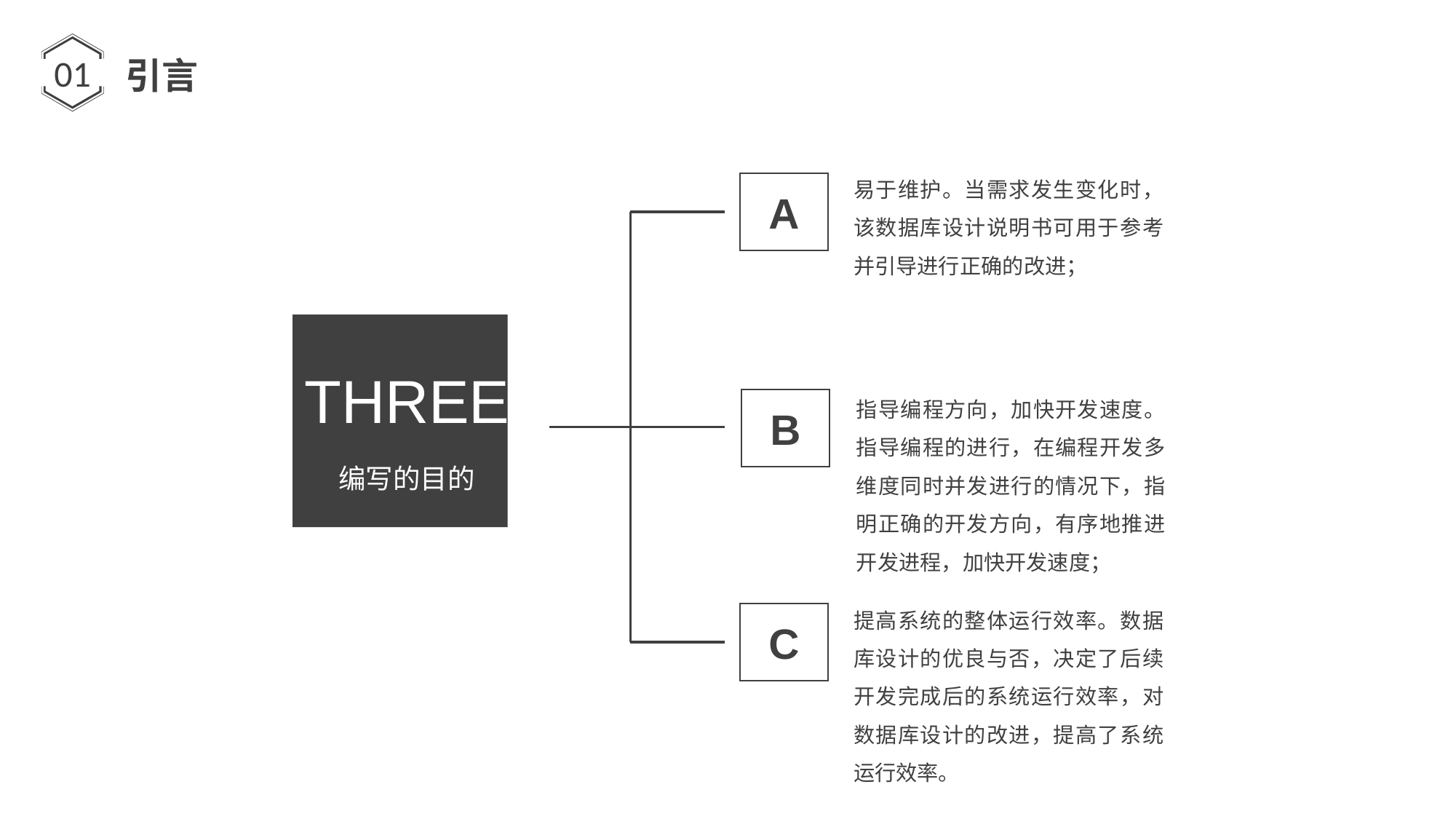

01
引言
易于维护。当需求发生变化时，该数据库设计说明书可用于参考并引导进行正确的改进；
A

THREE
 编写的目的
指导编程方向，加快开发速度。指导编程的进行，在编程开发多维度同时并发进行的情况下，指明正确的开发方向，有序地推进开发进程，加快开发速度；
B
提高系统的整体运行效率。数据库设计的优良与否，决定了后续开发完成后的系统运行效率，对数据库设计的改进，提高了系统运行效率。
C